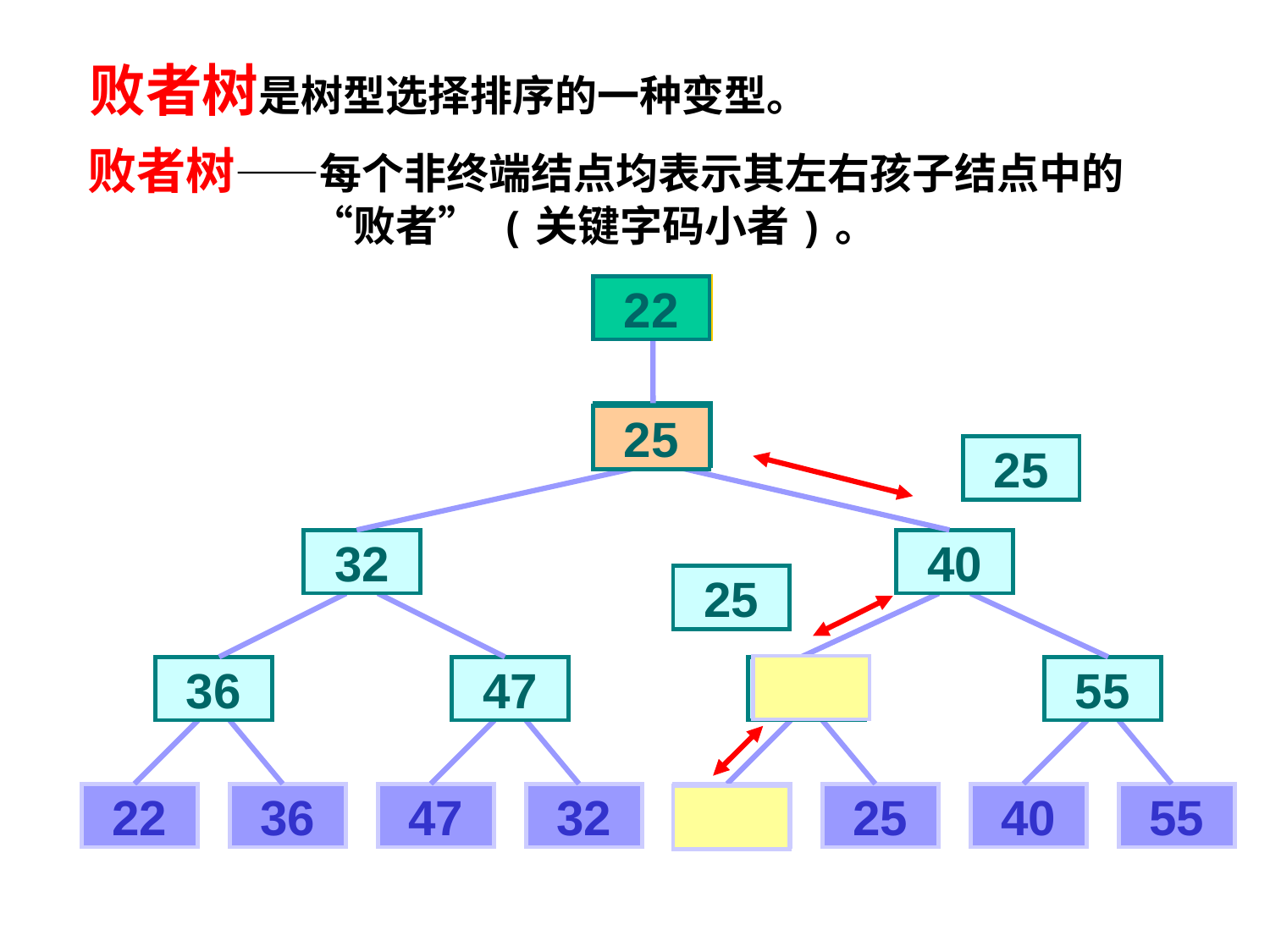

败者树是树型选择排序的一种变型。
败者树——每个非终端结点均表示其左右孩子结点中的“败者” (关键字码小者)。
22
15

22
25
25

32
40
25

36
47
25
55

22
36
47
32
15
25
40
55